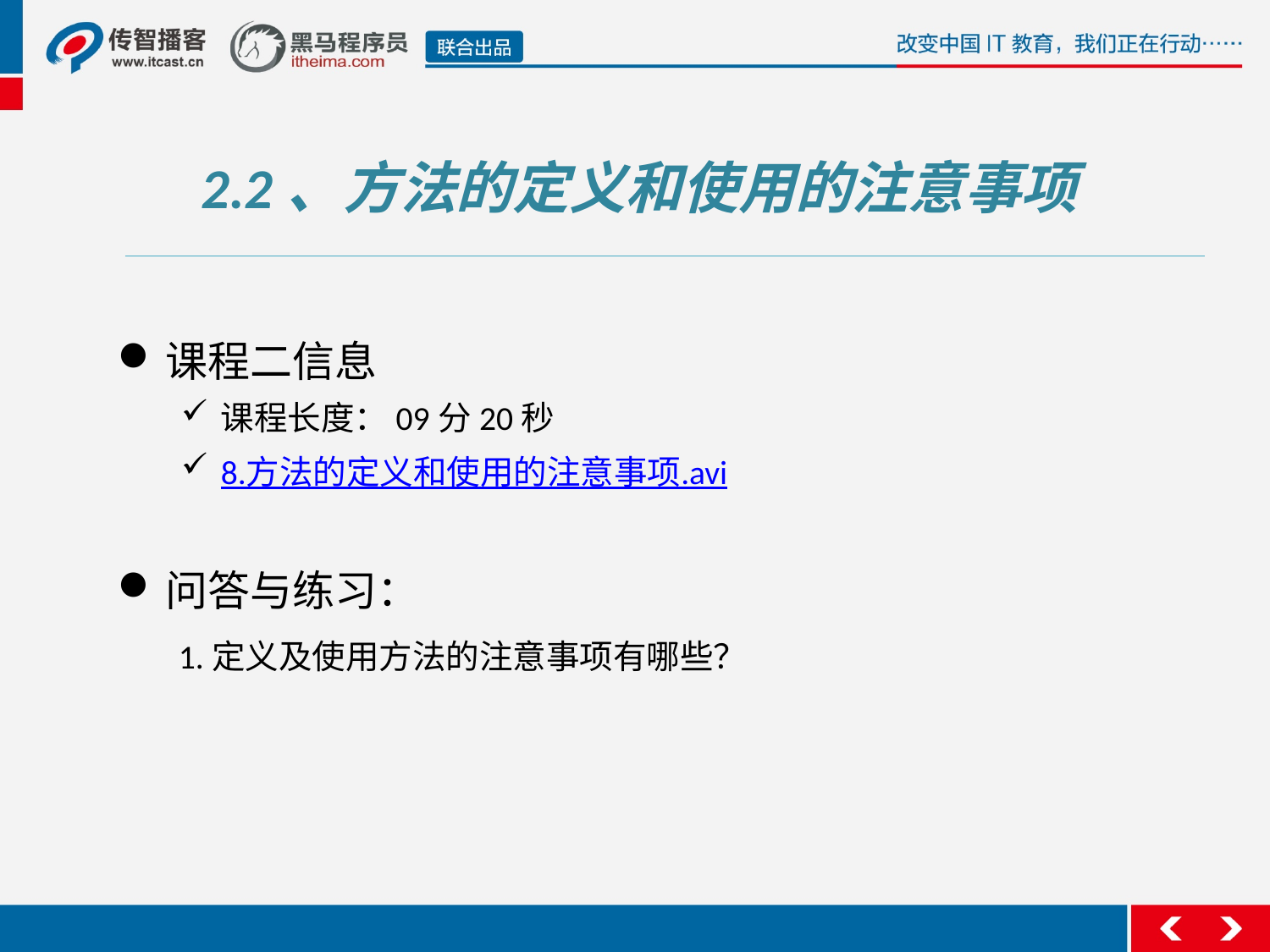

2.2、方法的定义和使用的注意事项

课程二信息
课程长度：09分20秒
8.方法的定义和使用的注意事项.avi

问答与练习：
        1.定义及使用方法的注意事项有哪些？